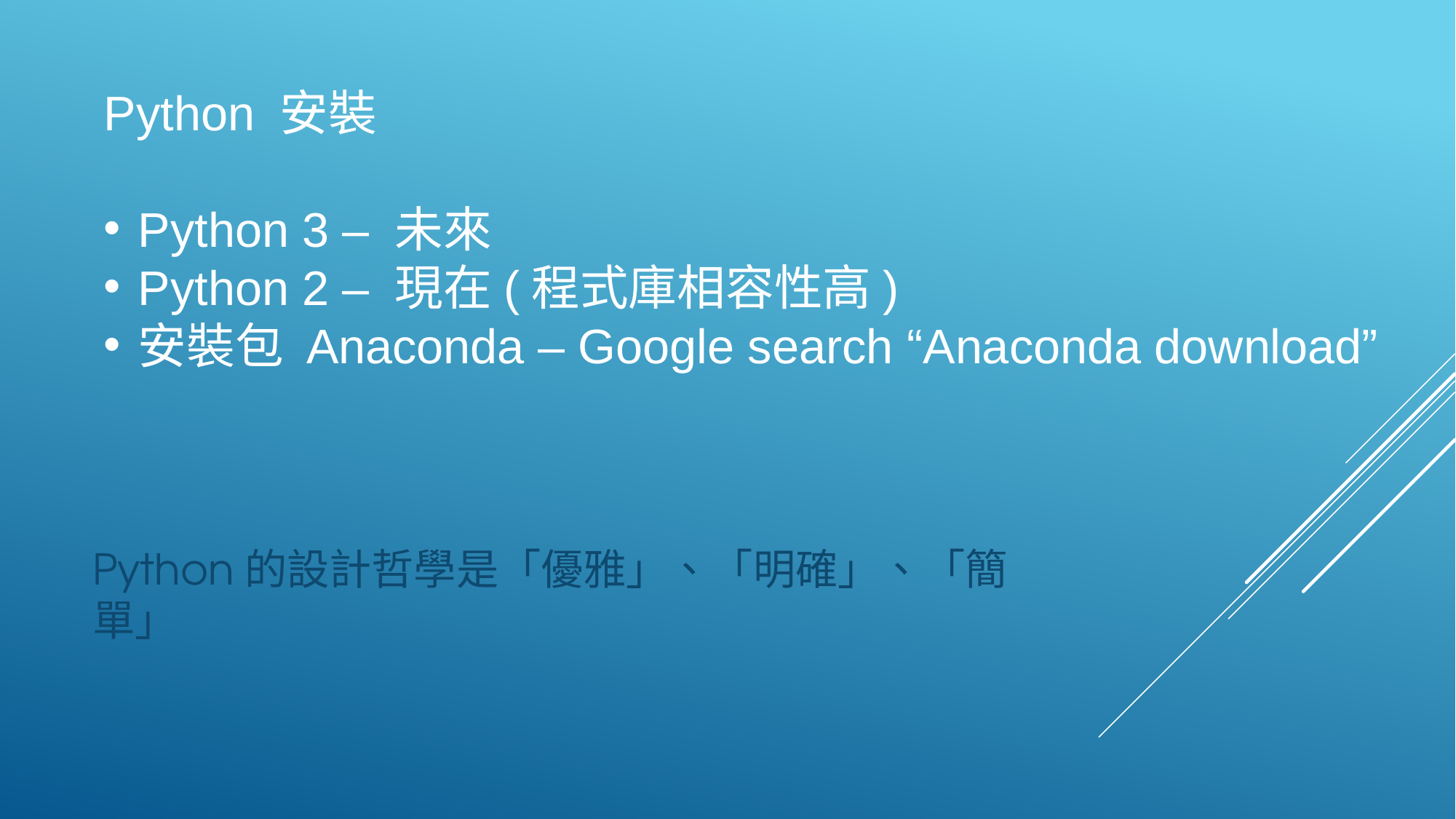

Python 安裝

Python 3 – 未來
Python 2 – 現在(程式庫相容性高)
安裝包 Anaconda – Google search “Anaconda download”

Python的設計哲學是「優雅」、「明確」、「簡單」